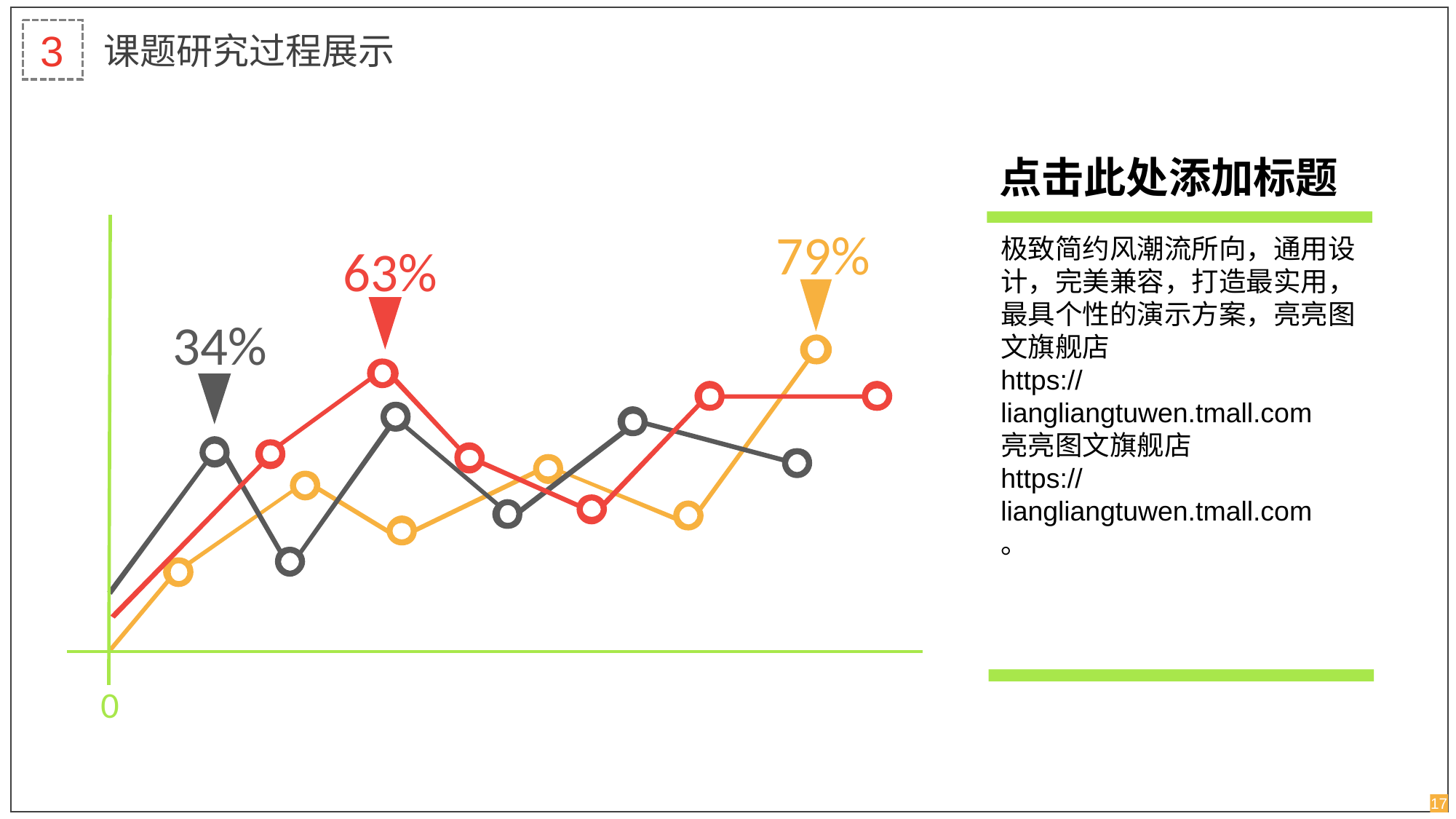

3
课题研究过程展示
点击此处添加标题

79%
极致简约风潮流所向，通用设计，完美兼容，打造最实用，最具个性的演示方案，亮亮图文旗舰店
https://liangliangtuwen.tmall.com
亮亮图文旗舰店
https://liangliangtuwen.tmall.com
。
63%

34%

0
17